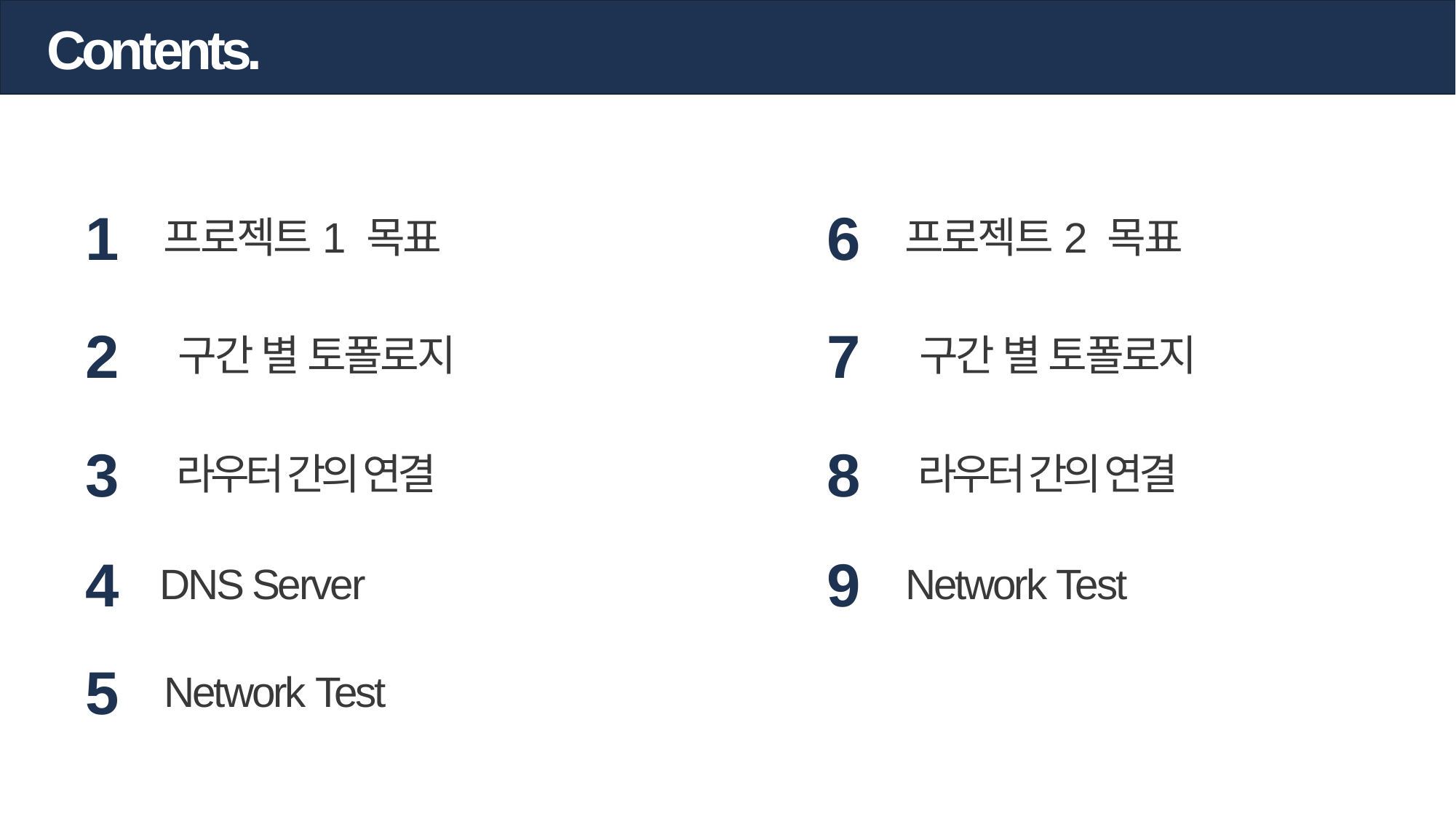

Contents.
1
프로젝트1 목표
6
프로젝트2 목표
2
구간 별 토폴로지
7
구간 별 토폴로지
3
라우터 간의 연결
8
라우터 간의 연결
4
DNS Server
9
Network Test
5
Network Test